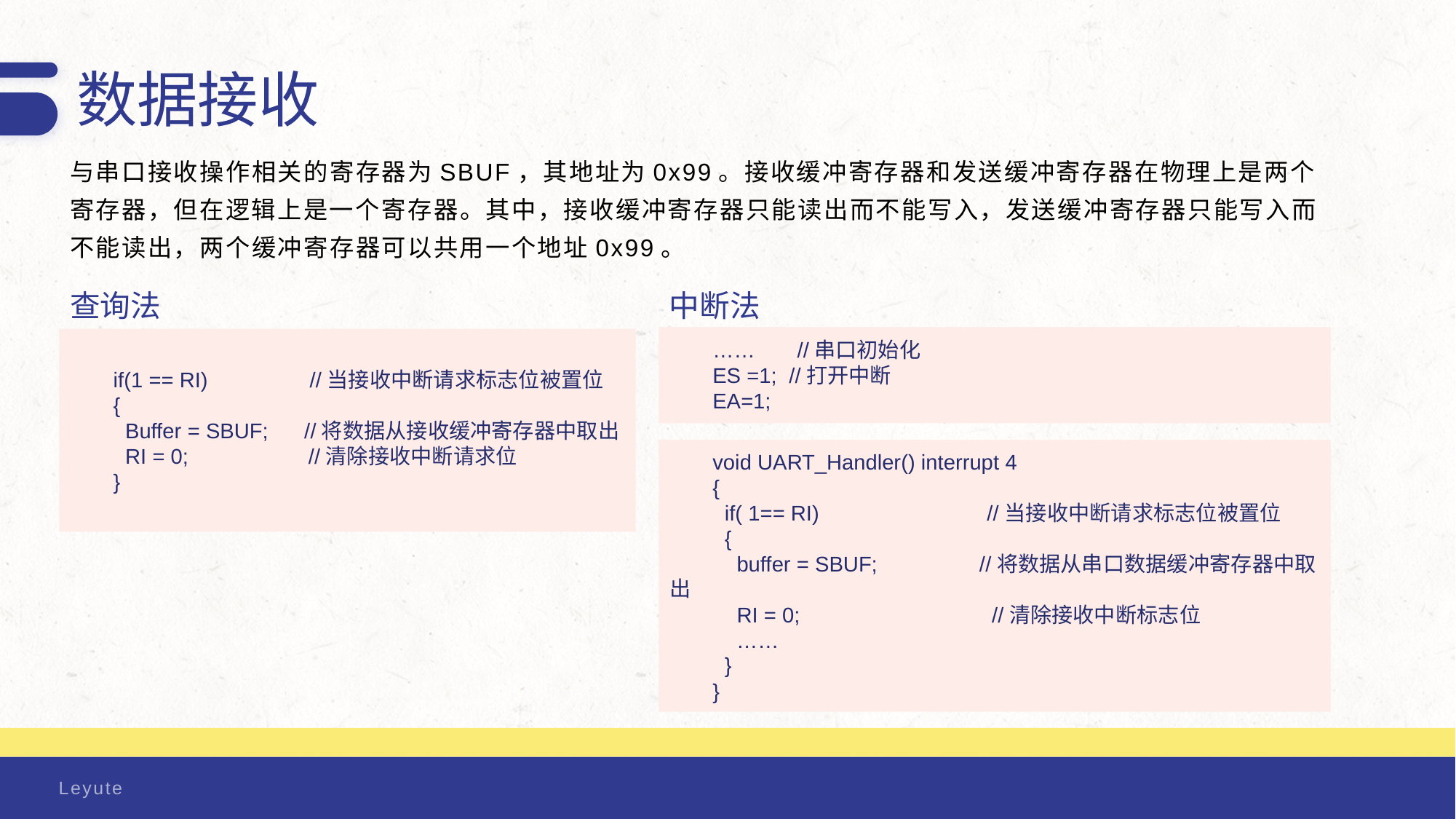

数据接收
与串口接收操作相关的寄存器为SBUF，其地址为0x99。接收缓冲寄存器和发送缓冲寄存器在物理上是两个寄存器，但在逻辑上是一个寄存器。其中，接收缓冲寄存器只能读出而不能写入，发送缓冲寄存器只能写入而不能读出，两个缓冲寄存器可以共用一个地址0x99。
查询法
中断法
……       //串口初始化
ES =1;  //打开中断
EA=1;
if(1 == RI)                 //当接收中断请求标志位被置位
{
  Buffer = SBUF;      //将数据从接收缓冲寄存器中取出
  RI = 0;                    //清除接收中断请求位
}
void UART_Handler() interrupt 4
{
  if( 1== RI)                            //当接收中断请求标志位被置位
  {
    buffer = SBUF;                 //将数据从串口数据缓冲寄存器中取出
    RI = 0;                                //清除接收中断标志位
    ……
  }
}